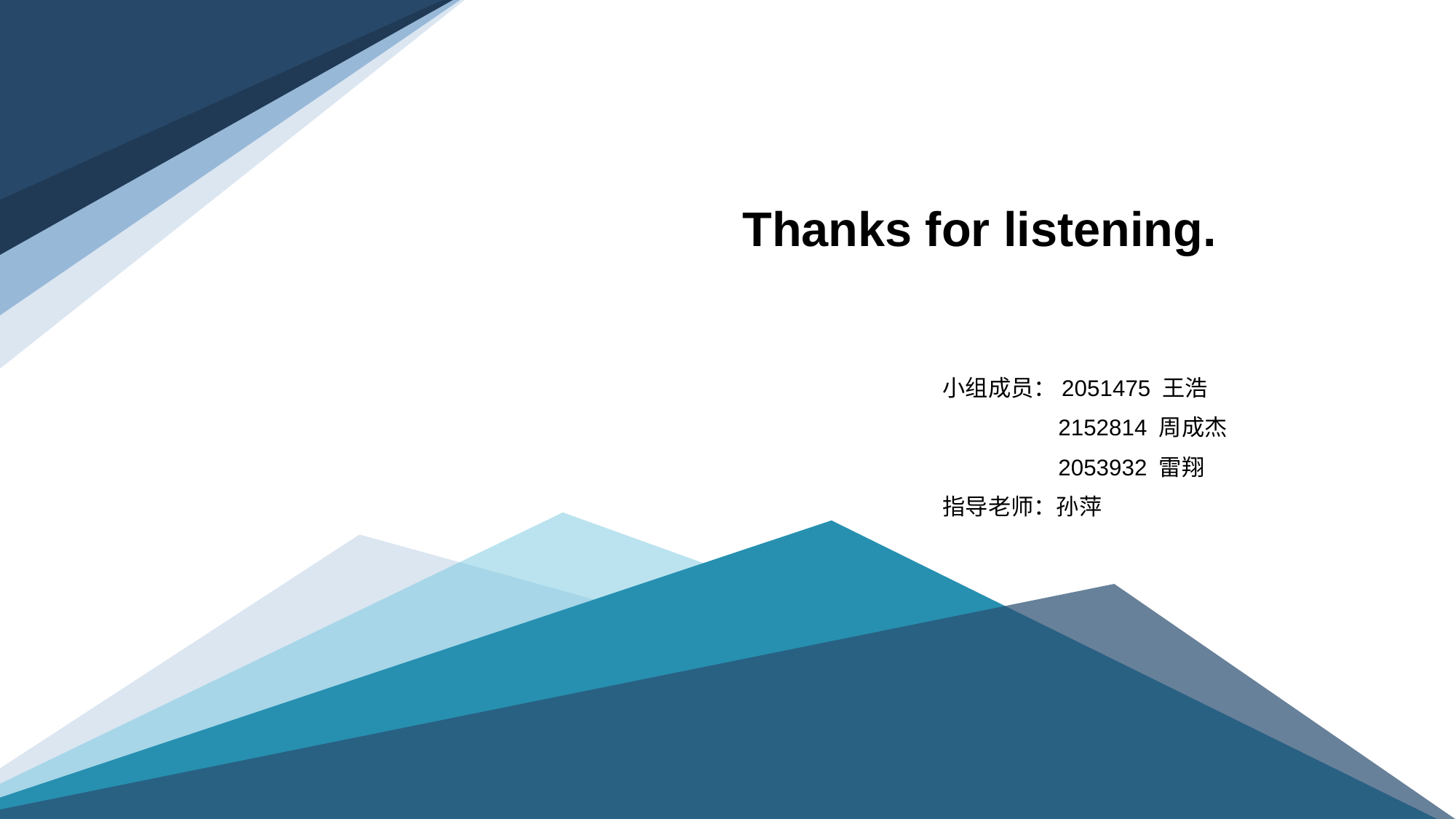

# Thanks for listening.
小组成员：2051475 王浩
	 2152814 周成杰
	 2053932 雷翔
指导老师：孙萍